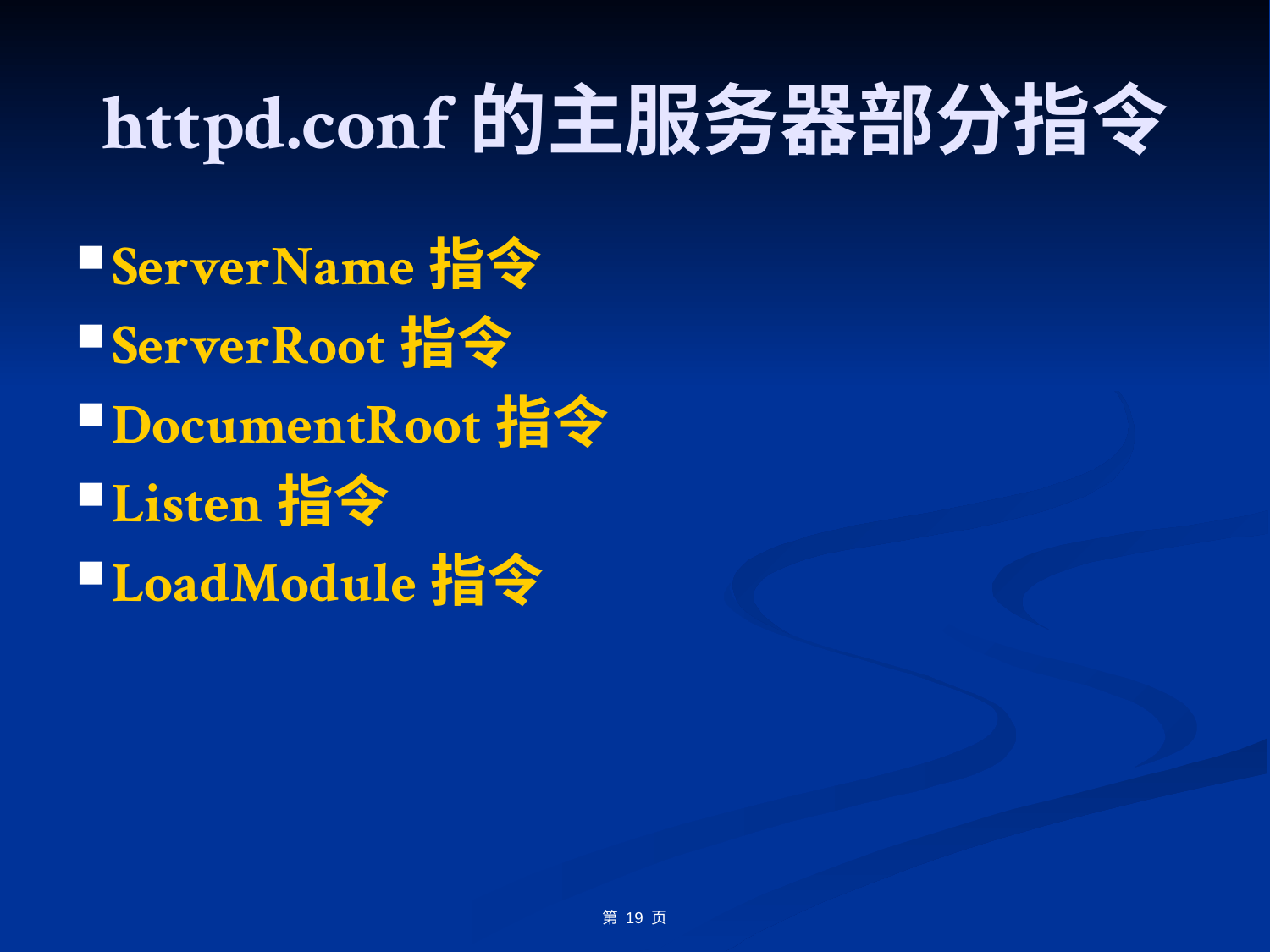

# httpd.conf的主服务器部分指令
ServerName指令
ServerRoot指令
DocumentRoot指令
Listen指令
LoadModule指令

第 19 页